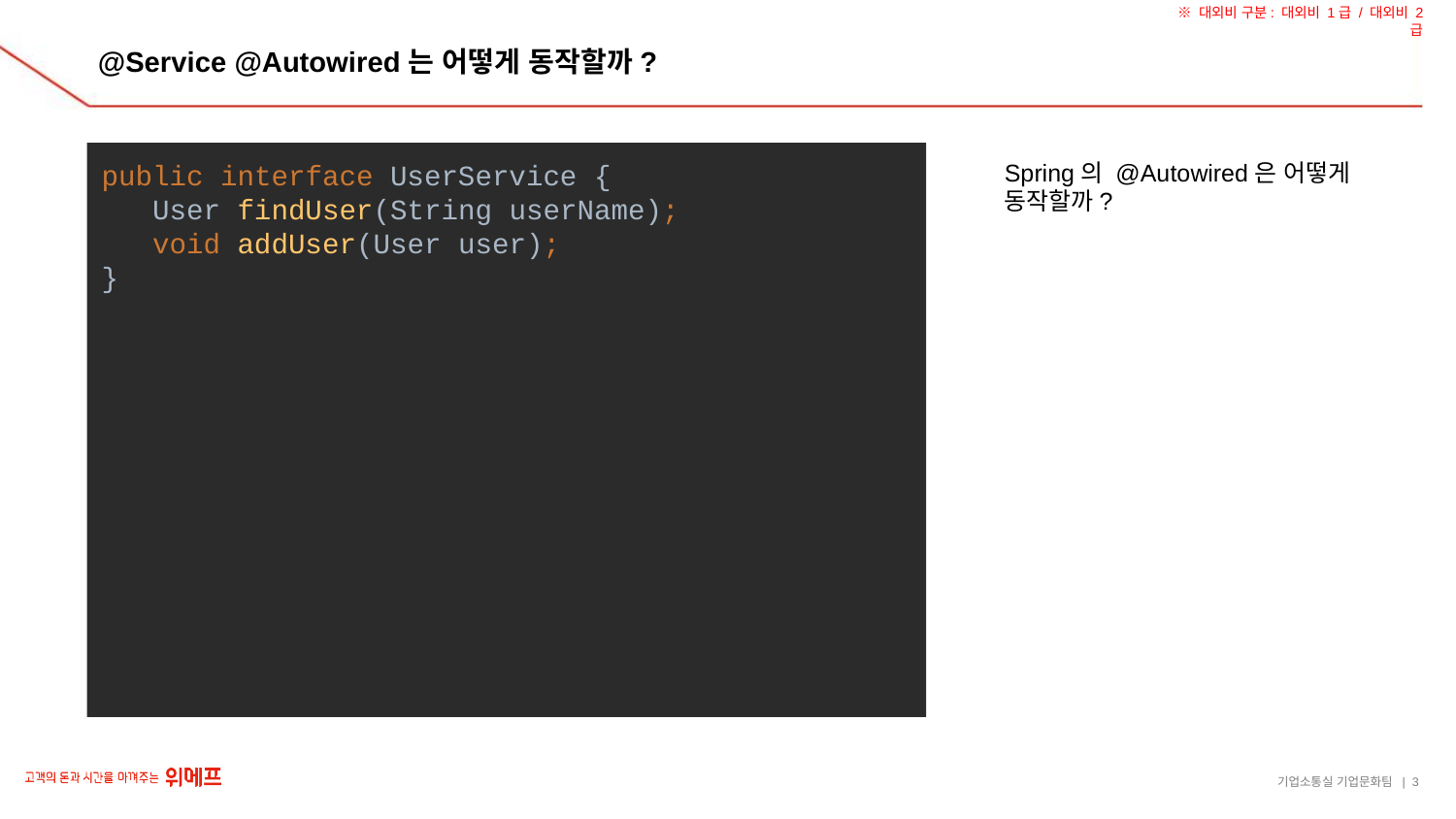

# @Service @Autowired는 어떻게 동작할까?
public interface UserService {
   User findUser(String userName);
   void addUser(User user);
}

Spring의 @Autowired은 어떻게 동작할까?